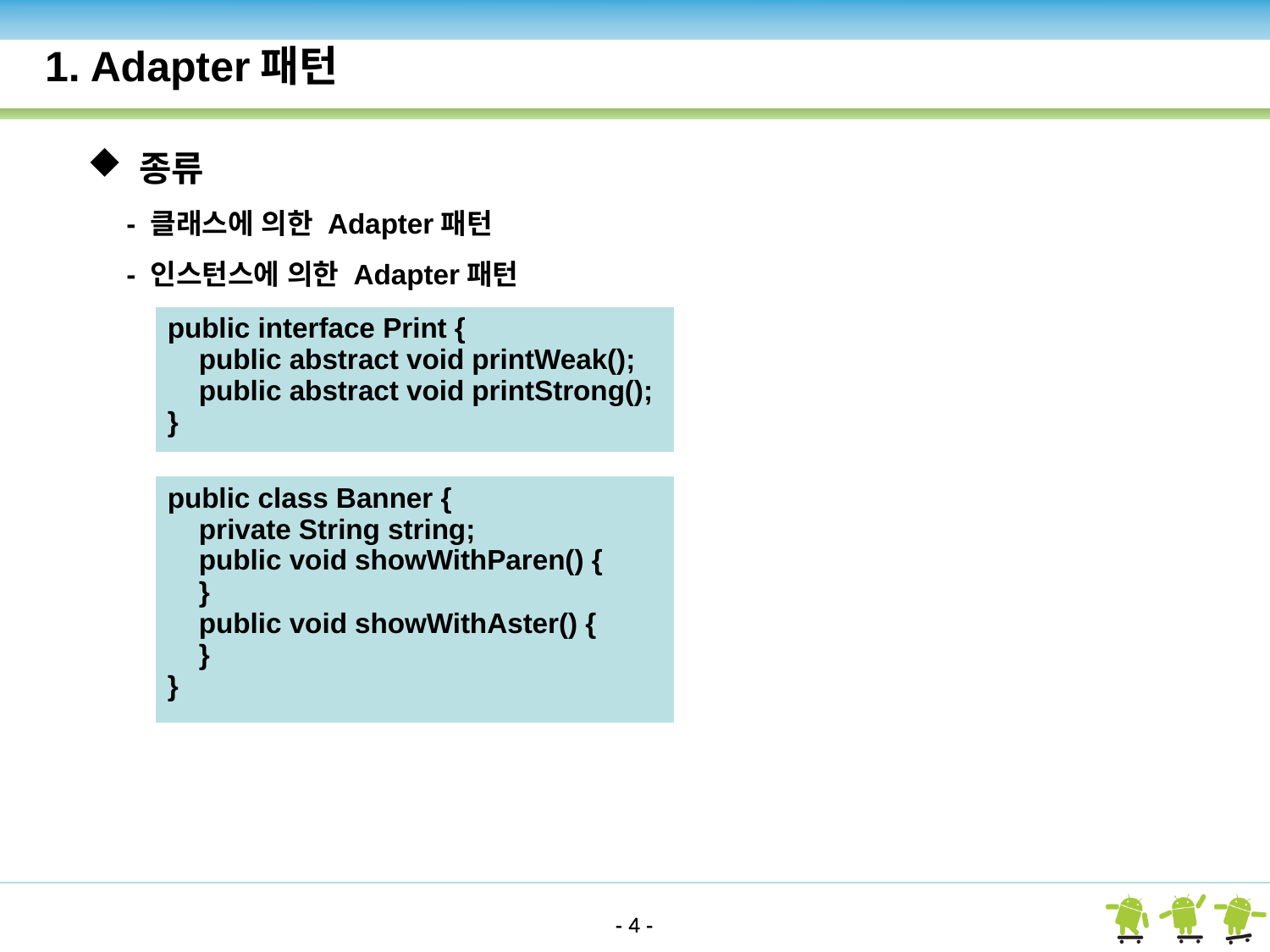

1. Adapter패턴
 종류
     - 클래스에 의한 Adapter패턴
     - 인스턴스에 의한 Adapter패턴

| public interface Print { public abstract void printWeak(); public abstract void printStrong(); } |
| --- |
| public class Banner { private String string; public void showWithParen() { } public void showWithAster() { } } |
| --- |
- 4 -
- 4 -